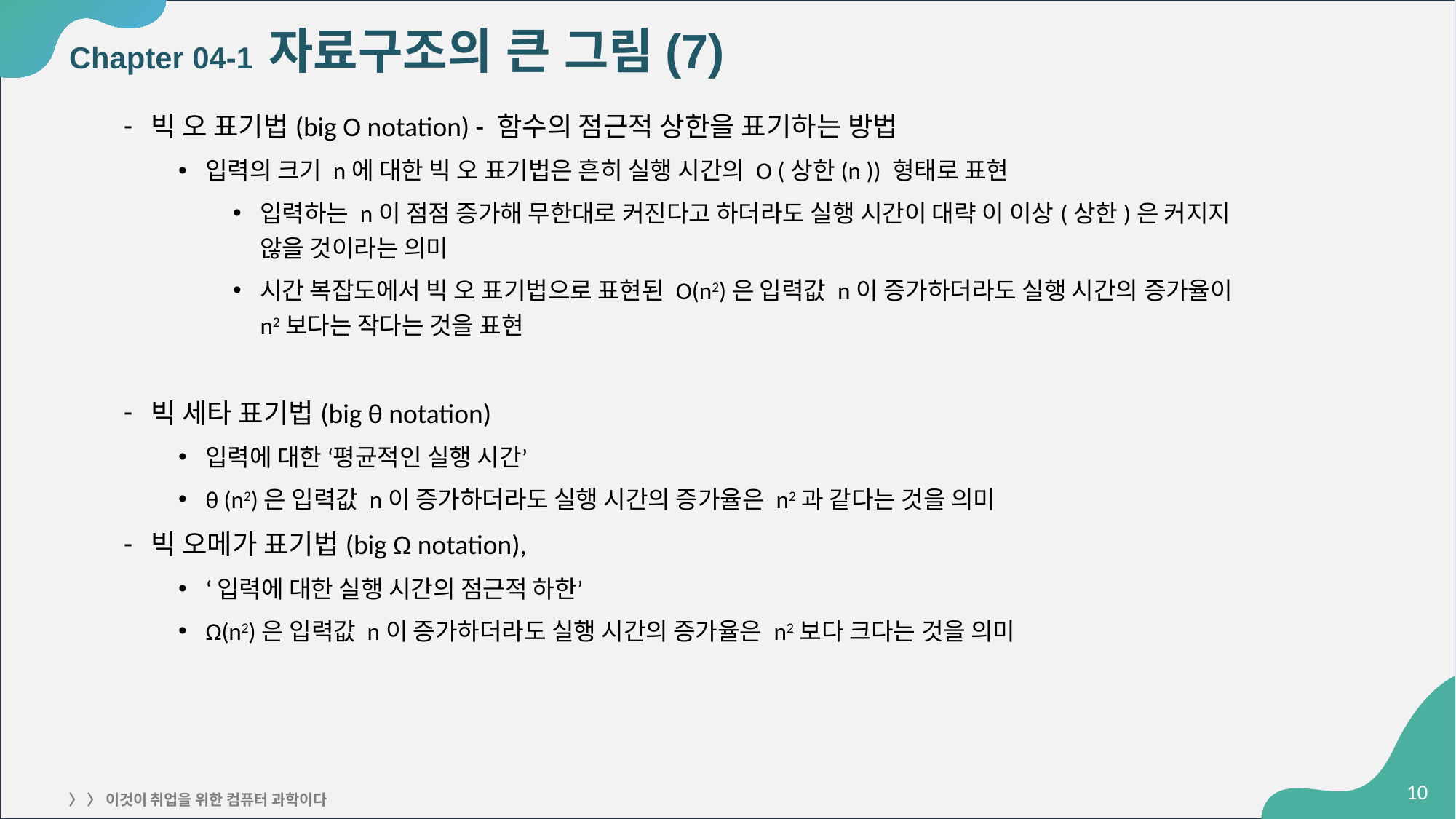

# Chapter 04-1 자료구조의 큰 그림(7)
빅 오 표기법(big O notation) - 함수의 점근적 상한을 표기하는 방법
입력의 크기 n에 대한 빅 오 표기법은 흔히 실행 시간의 O (상한(n )) 형태로 표현
입력하는 n이 점점 증가해 무한대로 커진다고 하더라도 실행 시간이 대략 이 이상(상한)은 커지지
않을 것이라는 의미
시간 복잡도에서 빅 오 표기법으로 표현된 O(n2)은 입력값 n이 증가하더라도 실행 시간의 증가율이
n2보다는 작다는 것을 표현

빅 세타 표기법(big θ notation)
입력에 대한 ‘평균적인 실행 시간’
θ (n2)은 입력값 n이 증가하더라도 실행 시간의 증가율은 n2과 같다는 것을 의미
빅 오메가 표기법(big Ω notation),
‘입력에 대한 실행 시간의 점근적 하한’
Ω(n2)은 입력값 n이 증가하더라도 실행 시간의 증가율은 n2보다 크다는 것을 의미
10
〉 〉 이것이 취업을 위한 컴퓨터 과학이다